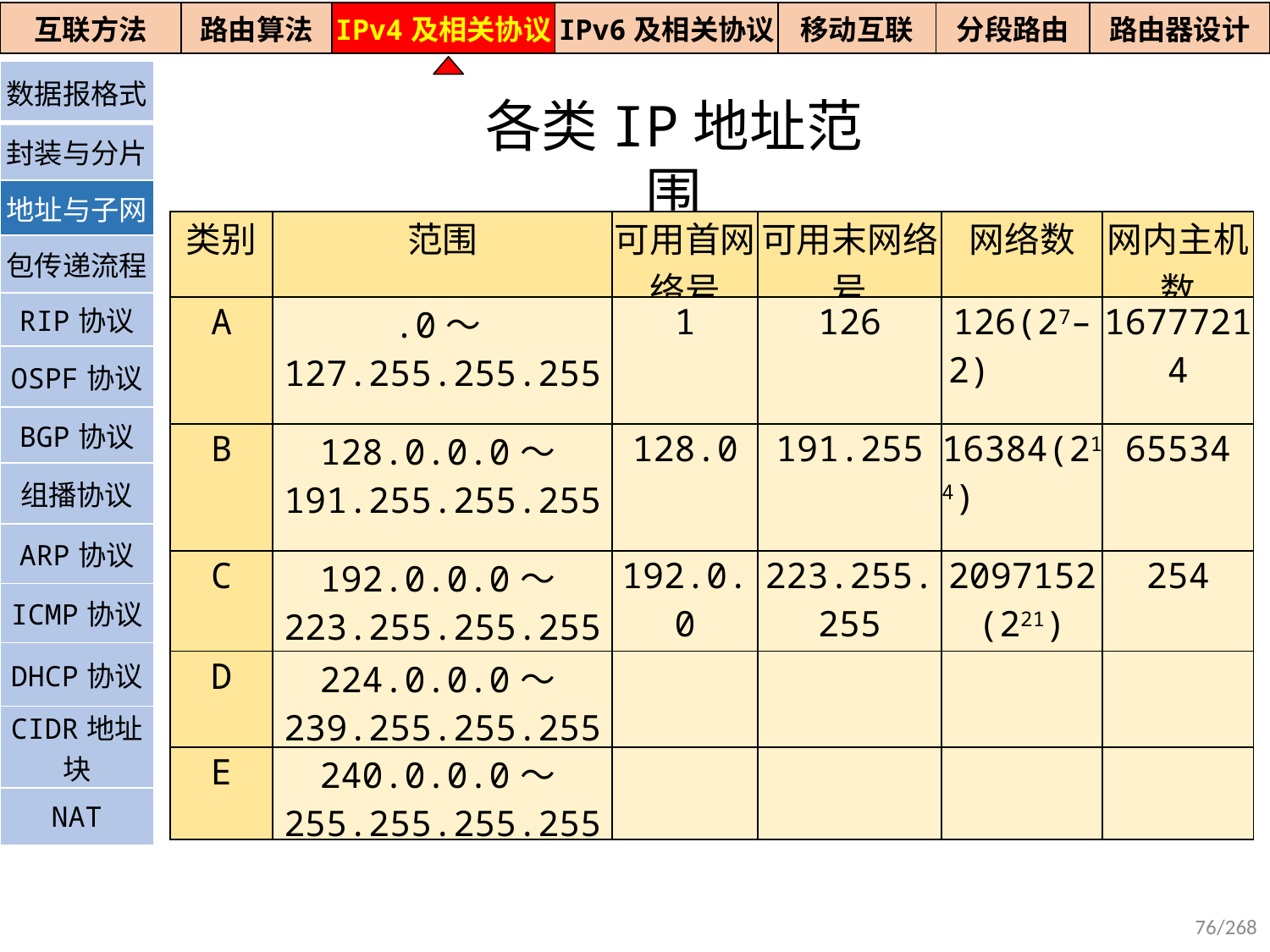

| 互联方法 | 路由算法 | IPv4及相关协议 | IPv6及相关协议 | 移动互联 | 分段路由 | 路由器设计 |
| --- | --- | --- | --- | --- | --- | --- |

| 数据报格式 |
| --- |
| 封装与分片 |
| 地址与子网 |
| 包传递流程 |
| RIP协议 |
| OSPF协议 |
| BGP协议 |
| 组播协议 |
| ARP协议 |
| ICMP协议 |
| DHCP协议 |
| CIDR地址块 |
| NAT |
各类IP地址范围
| 类别 | 范围 | 可用首网络号 | 可用末网络号 | 网络数 | 网内主机数 |
| --- | --- | --- | --- | --- | --- |
| A | .0～127.255.255.255 | 1 | 126 | 126(27–2) | 16777214 |
| B | 128.0.0.0～191.255.255.255 | 128.0 | 191.255 | 16384(214) | 65534 |
| C | 192.0.0.0～223.255.255.255 | 192.0.0 | 223.255.255 | 2097152 (221) | 254 |
| D | 224.0.0.0～239.255.255.255 |  |  |  |  |
| E | 240.0.0.0～255.255.255.255 |  |  |  |  |
76/268